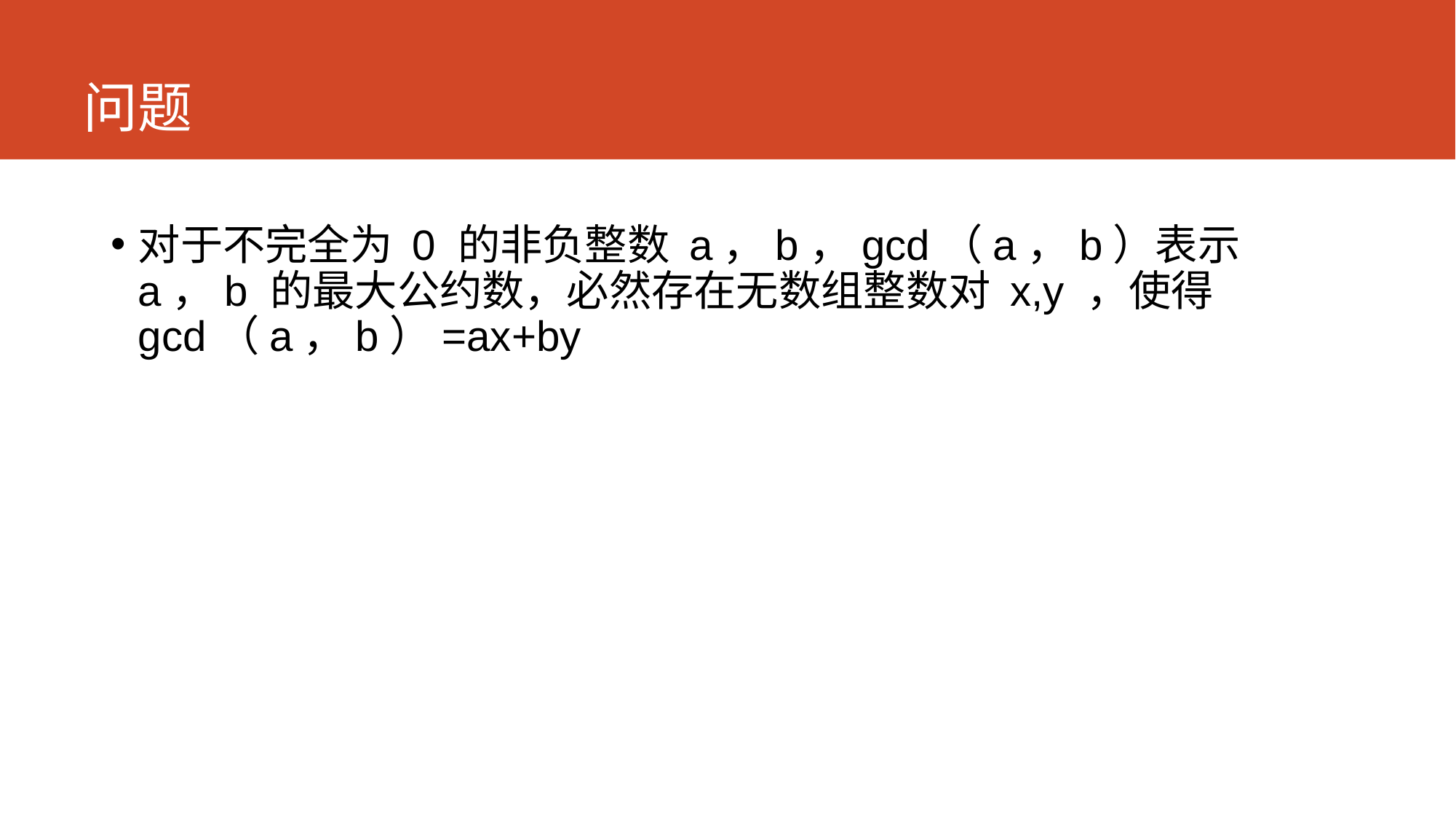

# 问题
对于不完全为 0 的非负整数 a，b，gcd（a，b）表示 a，b 的最大公约数，必然存在无数组整数对 x,y ，使得 gcd（a，b）=ax+by